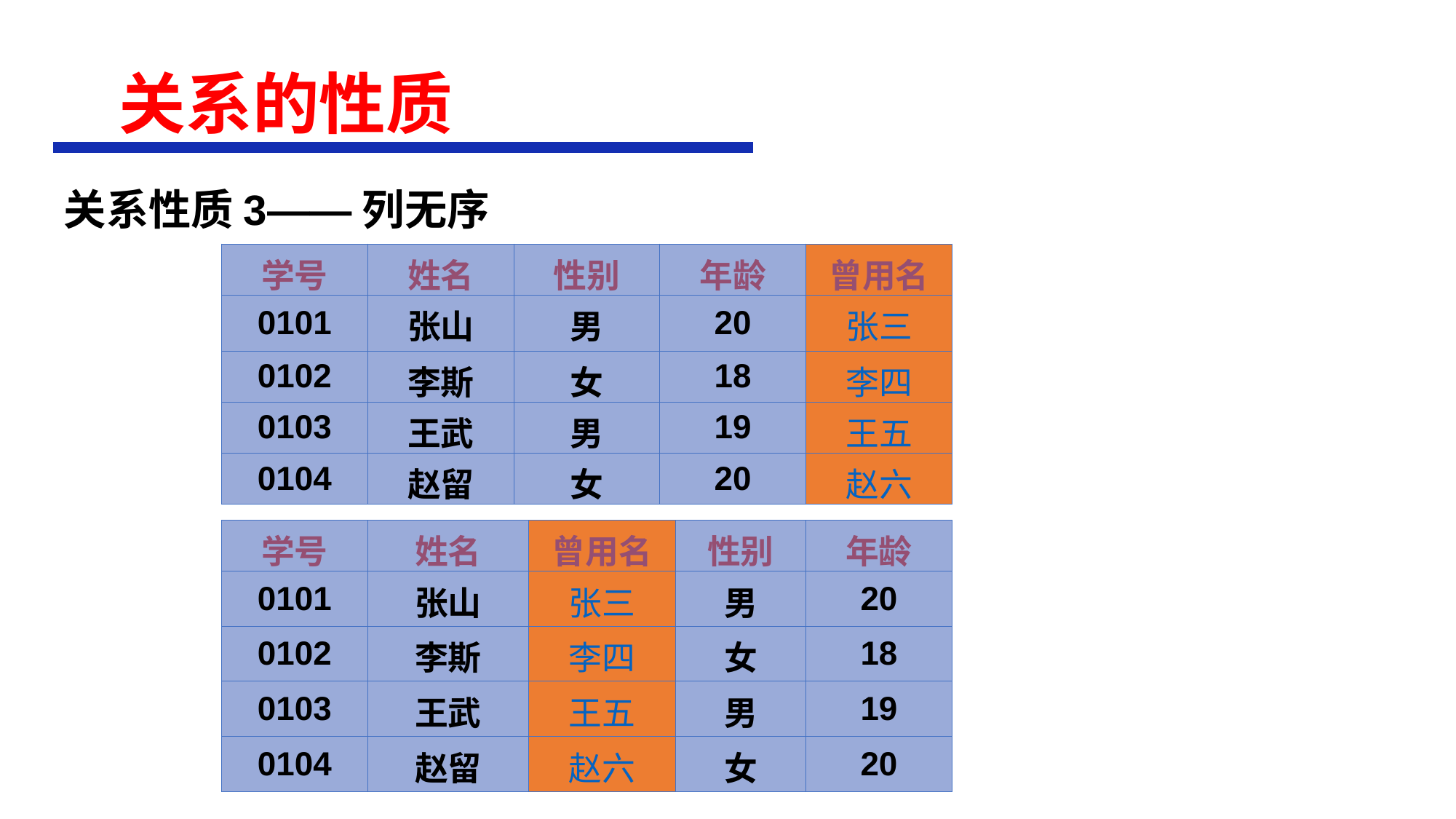

# 关系的性质
关系性质3——列无序
| 学号 | 姓名 | 性别 | 年龄 | 曾用名 |
| --- | --- | --- | --- | --- |
| 0101 | 张山 | 男 | 20 | 张三 |
| 0102 | 李斯 | 女 | 18 | 李四 |
| 0103 | 王武 | 男 | 19 | 王五 |
| 0104 | 赵留 | 女 | 20 | 赵六 |
| 学号 | 姓名 | 曾用名 | 性别 | 年龄 |
| --- | --- | --- | --- | --- |
| 0101 | 张山 | 张三 | 男 | 20 |
| 0102 | 李斯 | 李四 | 女 | 18 |
| 0103 | 王武 | 王五 | 男 | 19 |
| 0104 | 赵留 | 赵六 | 女 | 20 |